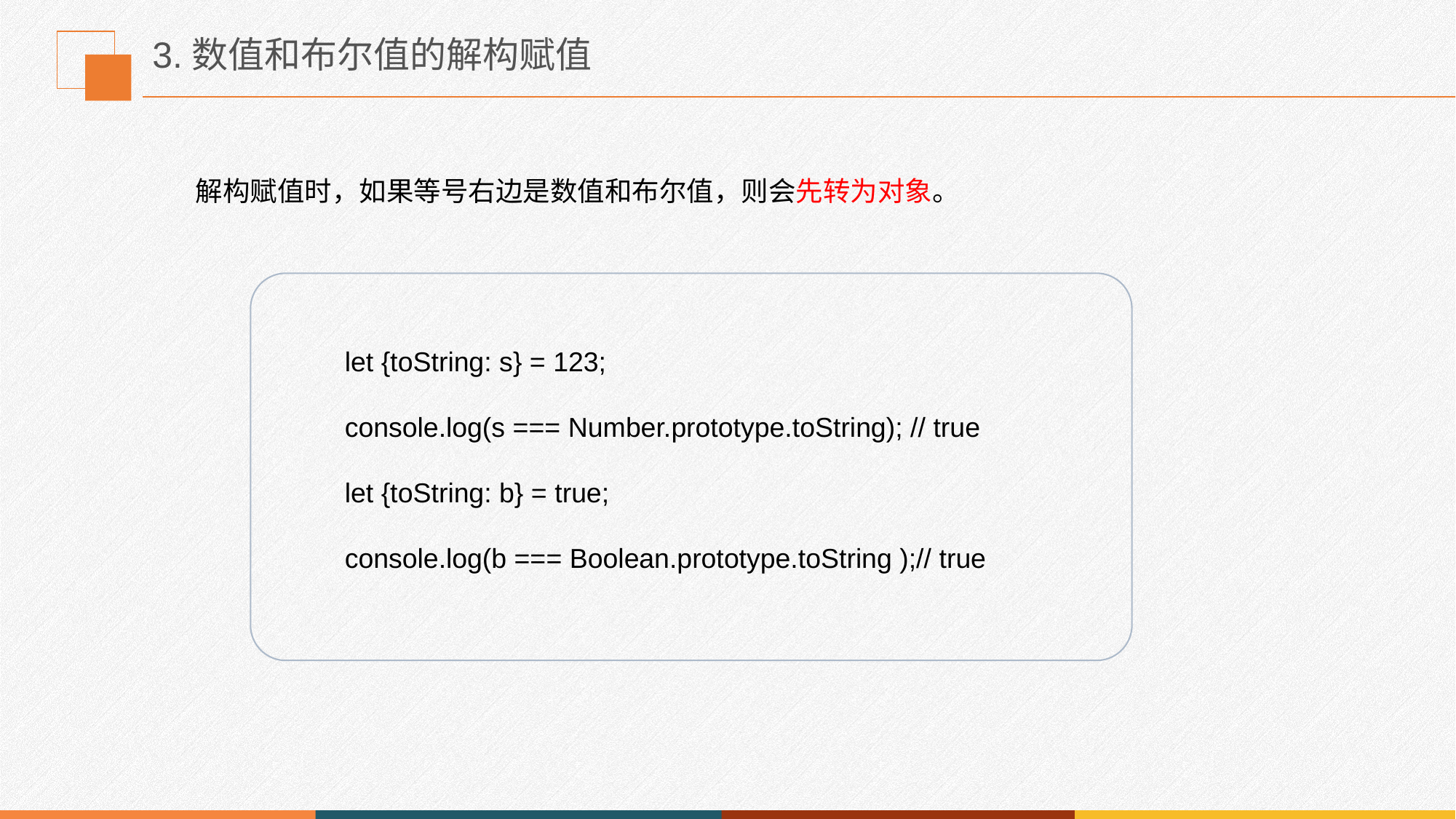

# 3.数值和布尔值的解构赋值
解构赋值时，如果等号右边是数值和布尔值，则会先转为对象。

let {toString: s} = 123;
console.log(s === Number.prototype.toString); // true
let {toString: b} = true;
console.log(b === Boolean.prototype.toString );// true